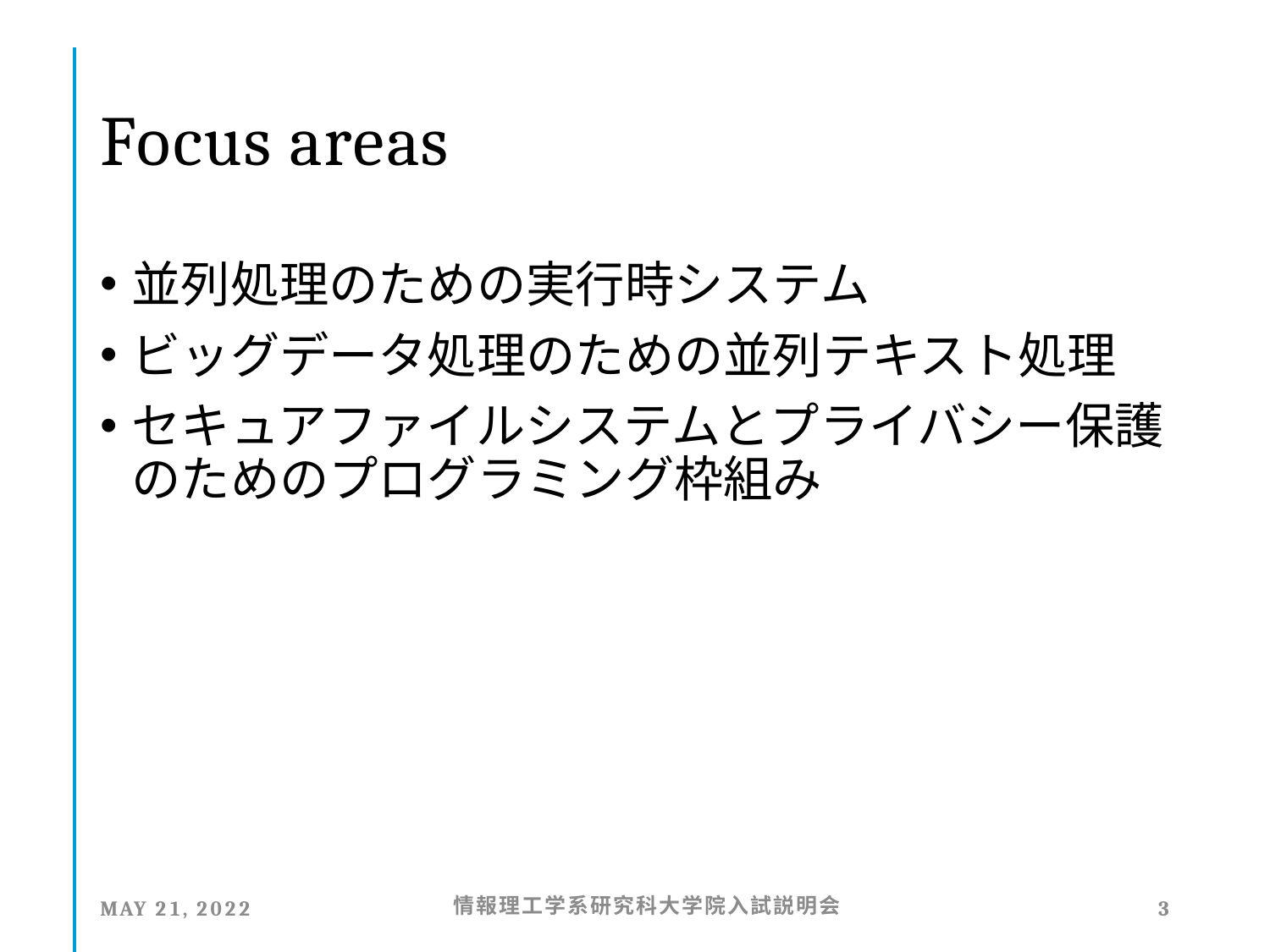

# Focus areas
並列処理のための実行時システム
ビッグデータ処理のための並列テキスト処理
セキュアファイルシステムとプライバシー保護のためのプログラミング枠組み
May 21, 2022
情報理工学系研究科大学院入試説明会
3